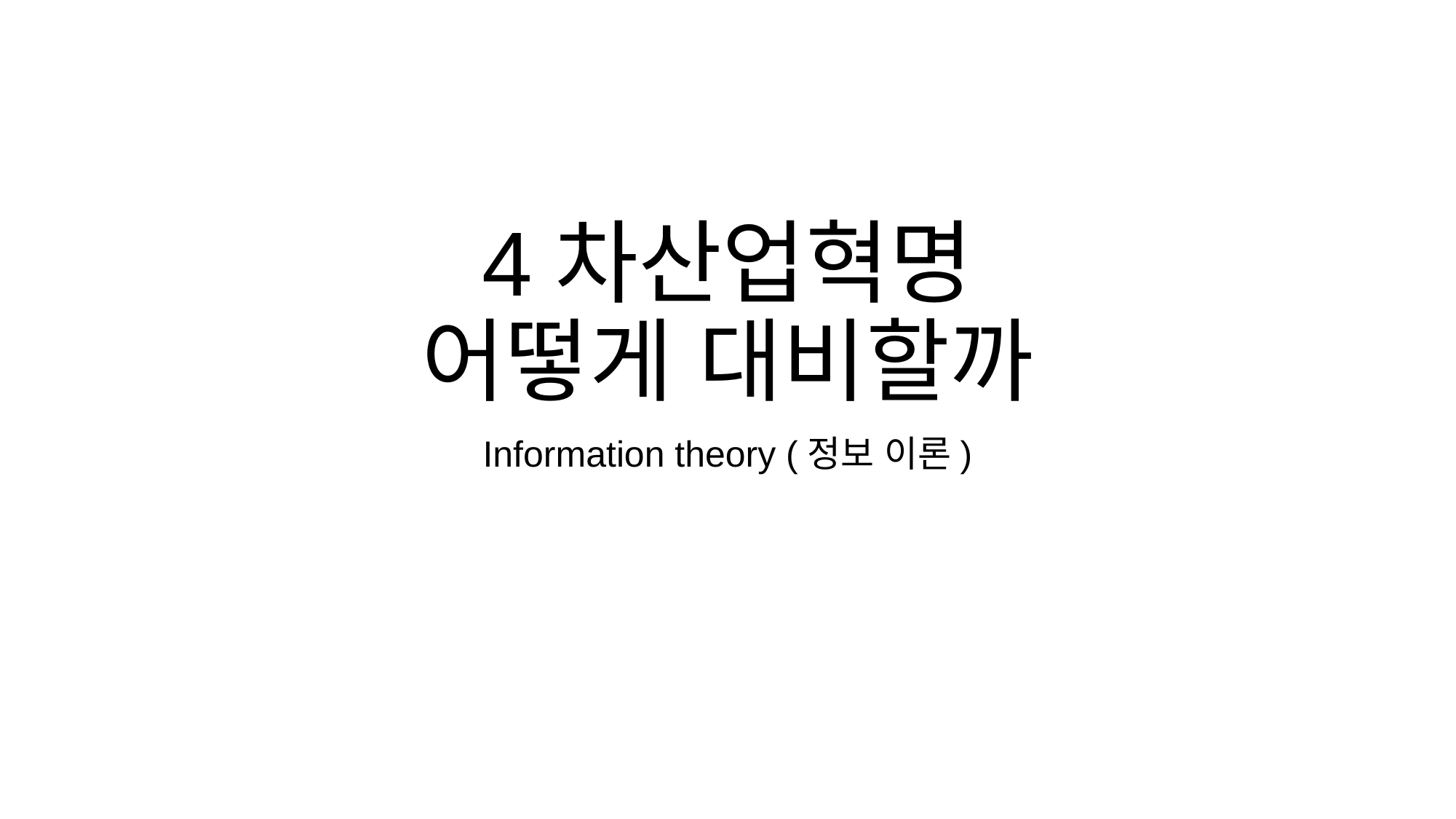

# 4차산업혁명 어떻게 대비할까
Information theory (정보 이론)